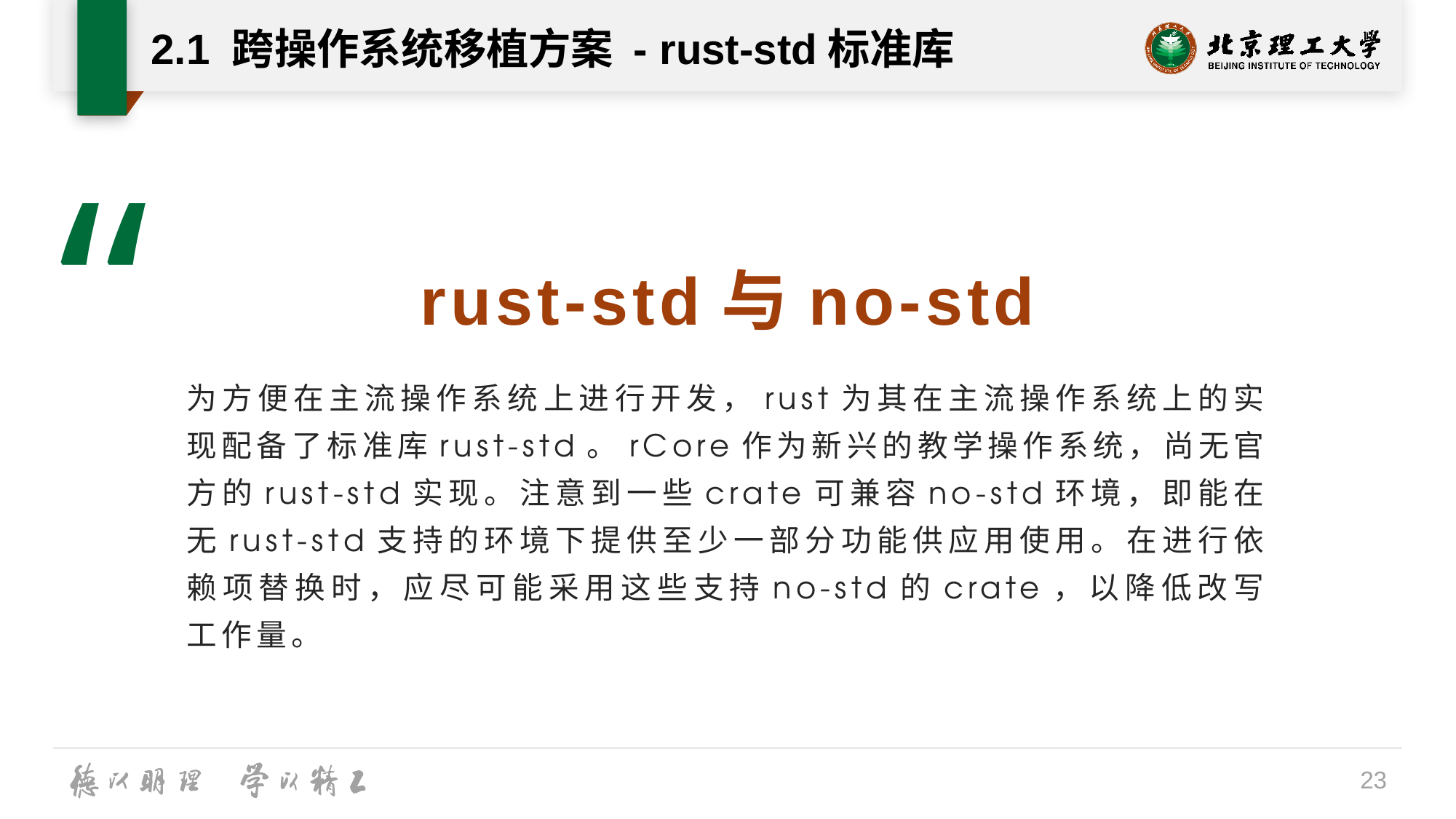

# 2.1 跨操作系统移植方案 - rust-std标准库
“

rust-std与no-std
为方便在主流操作系统上进行开发，rust为其在主流操作系统上的实现配备了标准库rust-std。rCore作为新兴的教学操作系统，尚无官方的rust-std实现。注意到一些crate可兼容no-std环境，即能在无rust-std支持的环境下提供至少一部分功能供应用使用。在进行依赖项替换时，应尽可能采用这些支持no-std的crate，以降低改写工作量。